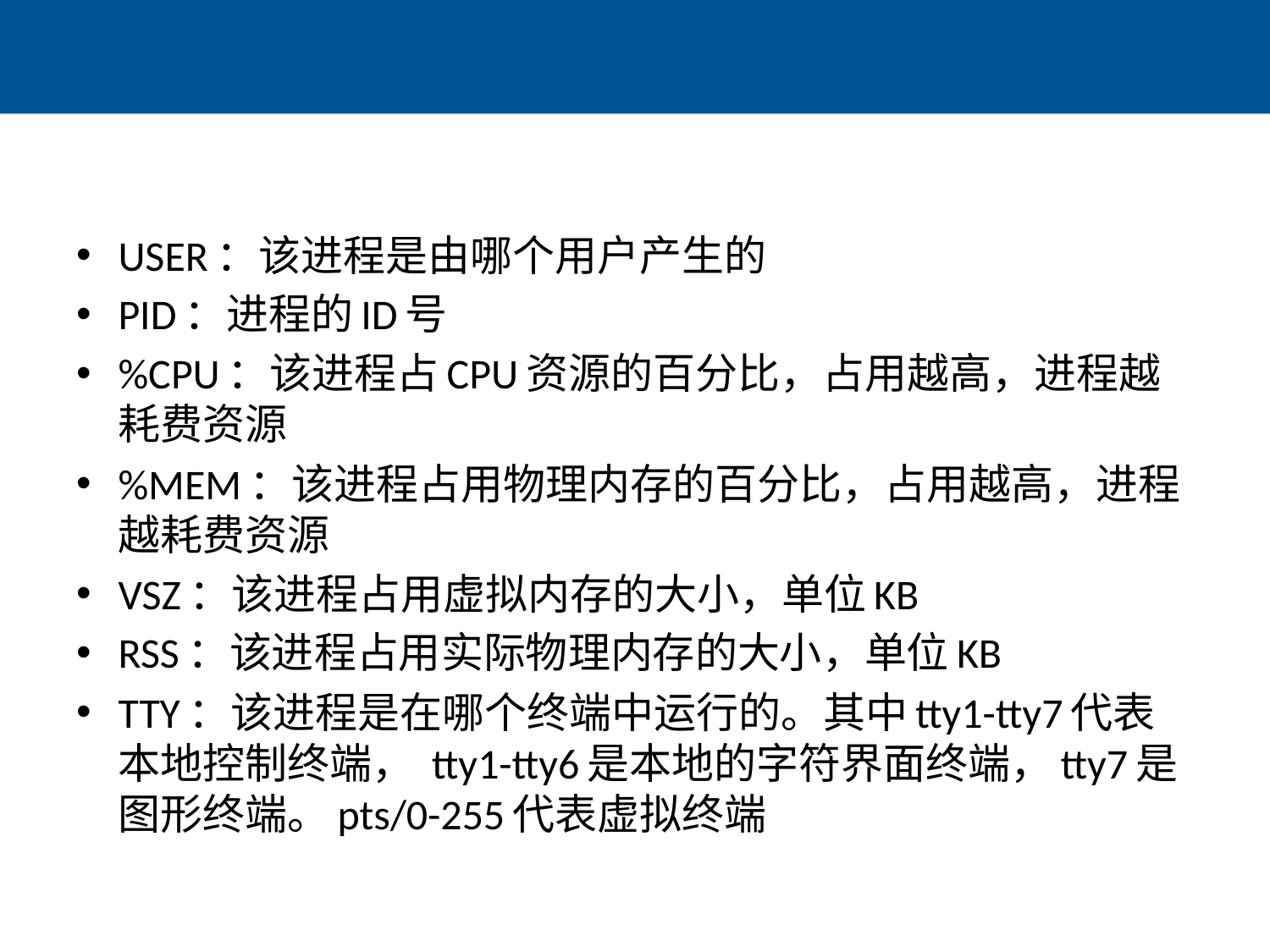

#
USER：该进程是由哪个用户产生的
PID：进程的ID号
%CPU：该进程占CPU资源的百分比，占用越高，进程越耗费资源
%MEM：该进程占用物理内存的百分比，占用越高，进程越耗费资源
VSZ：该进程占用虚拟内存的大小，单位KB
RSS：该进程占用实际物理内存的大小，单位KB
TTY：该进程是在哪个终端中运行的。其中tty1-tty7代表本地控制终端， tty1-tty6是本地的字符界面终端，tty7是图形终端。pts/0-255代表虚拟终端